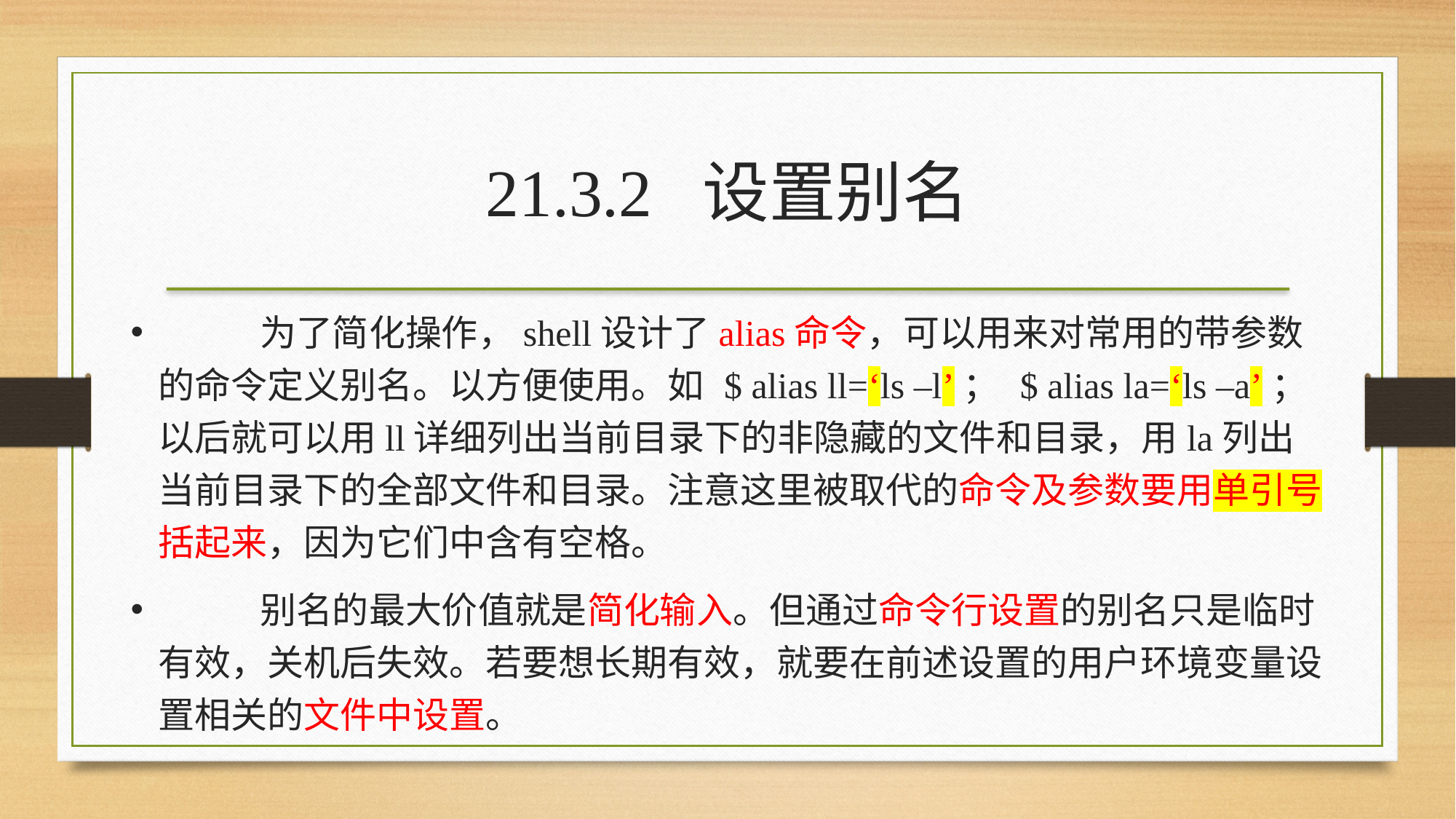

# 21.3.2  设置别名
        为了简化操作，shell设计了alias命令，可以用来对常用的带参数的命令定义别名。以方便使用。如 $ alias ll=‘ls –l’； $ alias la=‘ls –a’；以后就可以用ll详细列出当前目录下的非隐藏的文件和目录，用la列出当前目录下的全部文件和目录。注意这里被取代的命令及参数要用单引号括起来，因为它们中含有空格。
        别名的最大价值就是简化输入。但通过命令行设置的别名只是临时有效，关机后失效。若要想长期有效，就要在前述设置的用户环境变量设置相关的文件中设置。